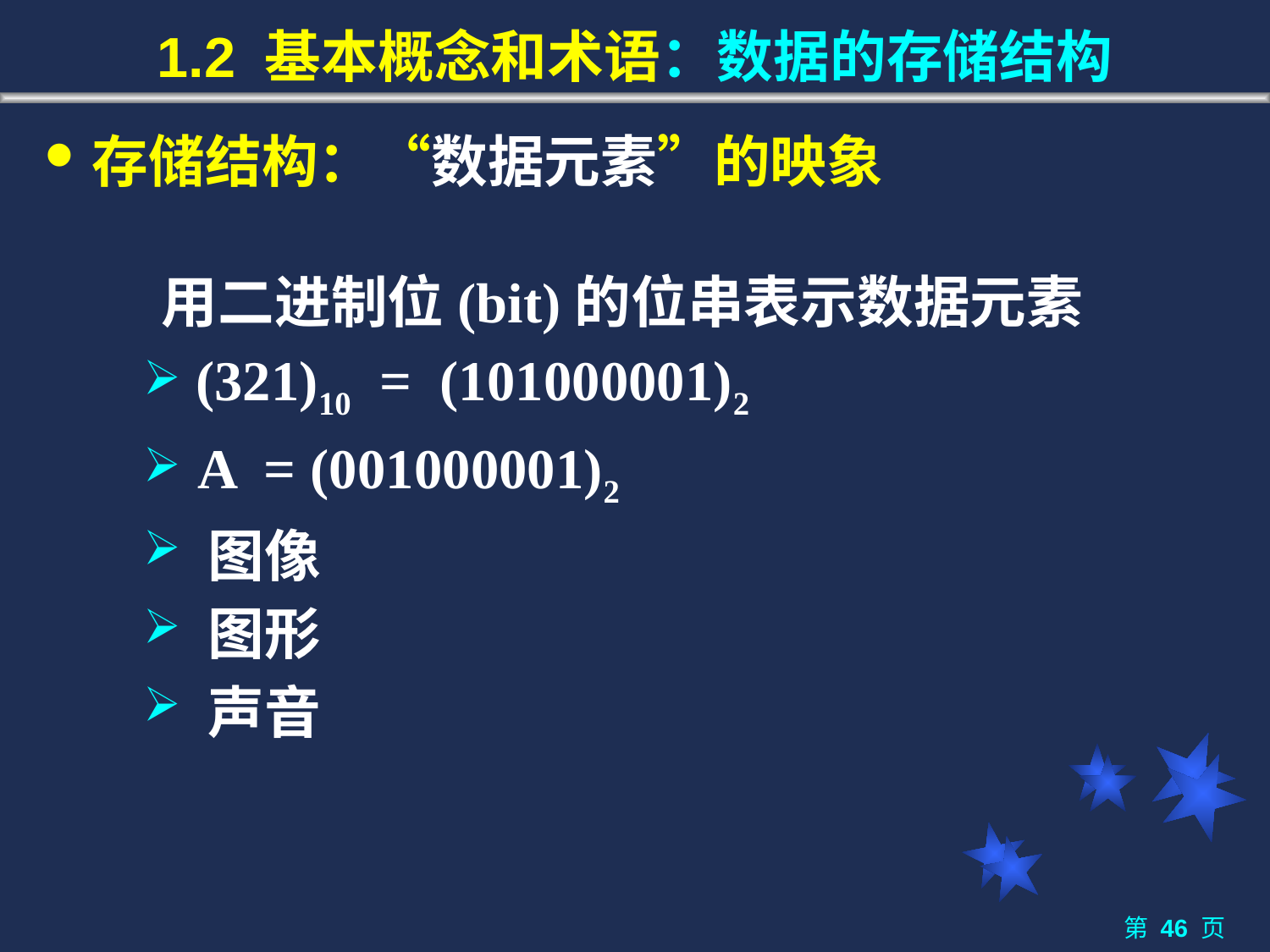

# 1.2 基本概念和术语：数据的存储结构
存储结构：“数据元素”的映象
用二进制位(bit)的位串表示数据元素
 (321)10  =  (101000001)2
  A  = (001000001)2
 图像
 图形
 声音
第 46 页